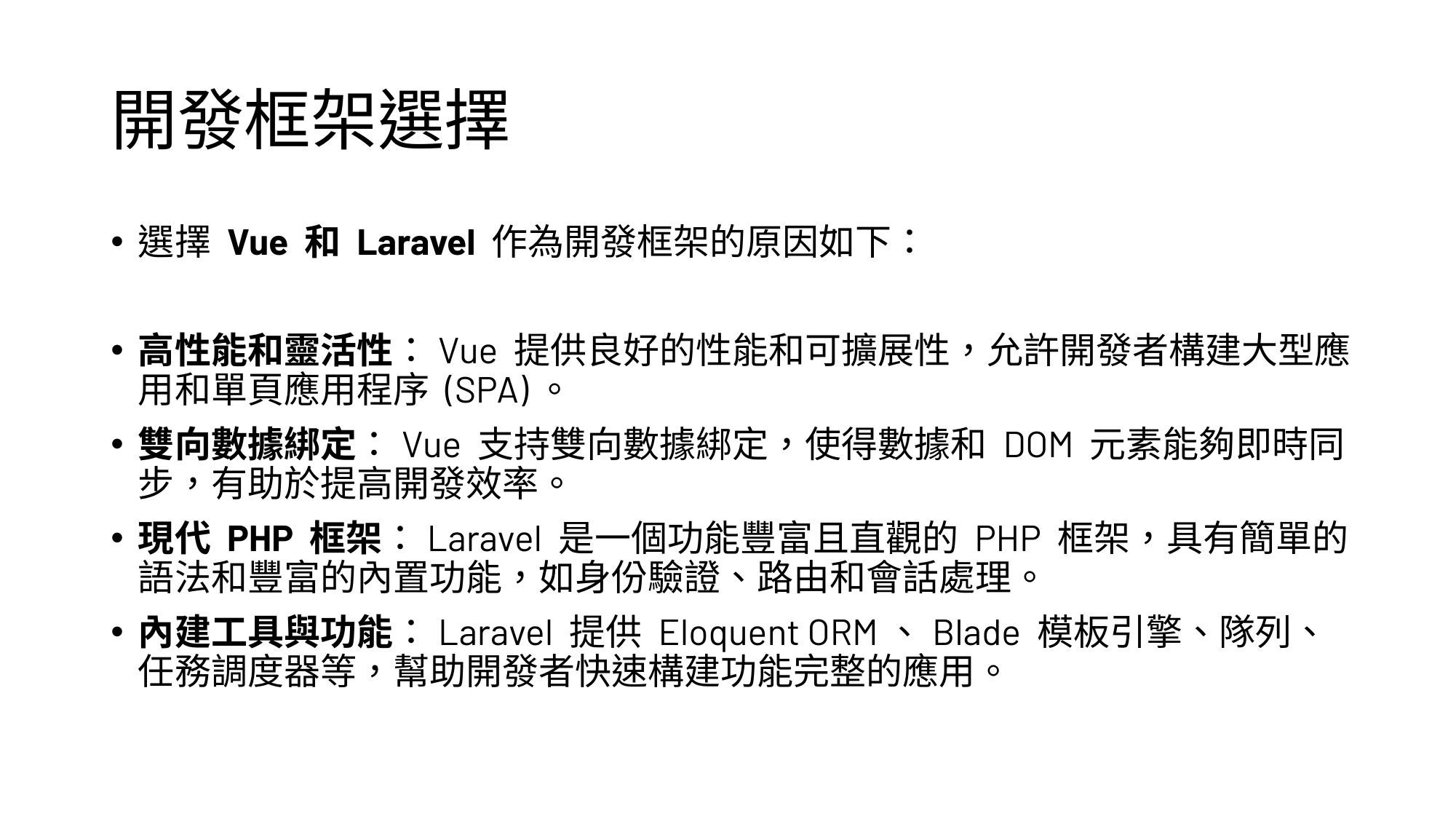

# 開發框架選擇
選擇 Vue 和 Laravel 作為開發框架的原因如下：

高性能和靈活性：Vue 提供良好的性能和可擴展性，允許開發者構建大型應用和單頁應用程序 (SPA)。
雙向數據綁定：Vue 支持雙向數據綁定，使得數據和 DOM 元素能夠即時同步，有助於提高開發效率。
現代 PHP 框架：Laravel 是一個功能豐富且直觀的 PHP 框架，具有簡單的語法和豐富的內置功能，如身份驗證、路由和會話處理。
內建工具與功能：Laravel 提供 Eloquent ORM、Blade 模板引擎、隊列、任務調度器等，幫助開發者快速構建功能完整的應用。